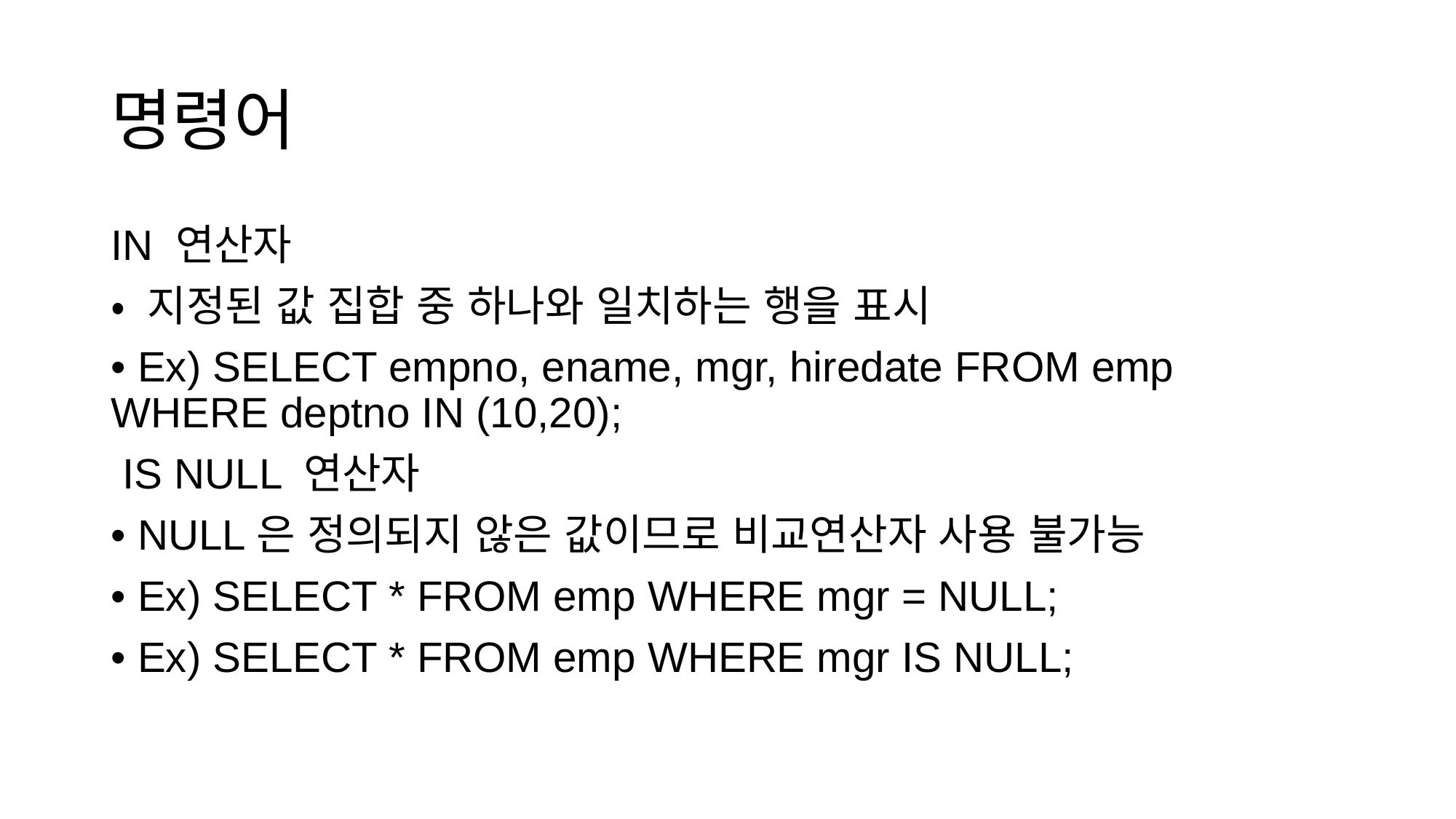

# 명령어
IN 연산자
• 지정된 값 집합 중 하나와 일치하는 행을 표시
• Ex) SELECT empno, ename, mgr, hiredate FROM emp WHERE deptno IN (10,20);
 IS NULL 연산자
• NULL은 정의되지 않은 값이므로 비교연산자 사용 불가능
• Ex) SELECT * FROM emp WHERE mgr = NULL;
• Ex) SELECT * FROM emp WHERE mgr IS NULL;